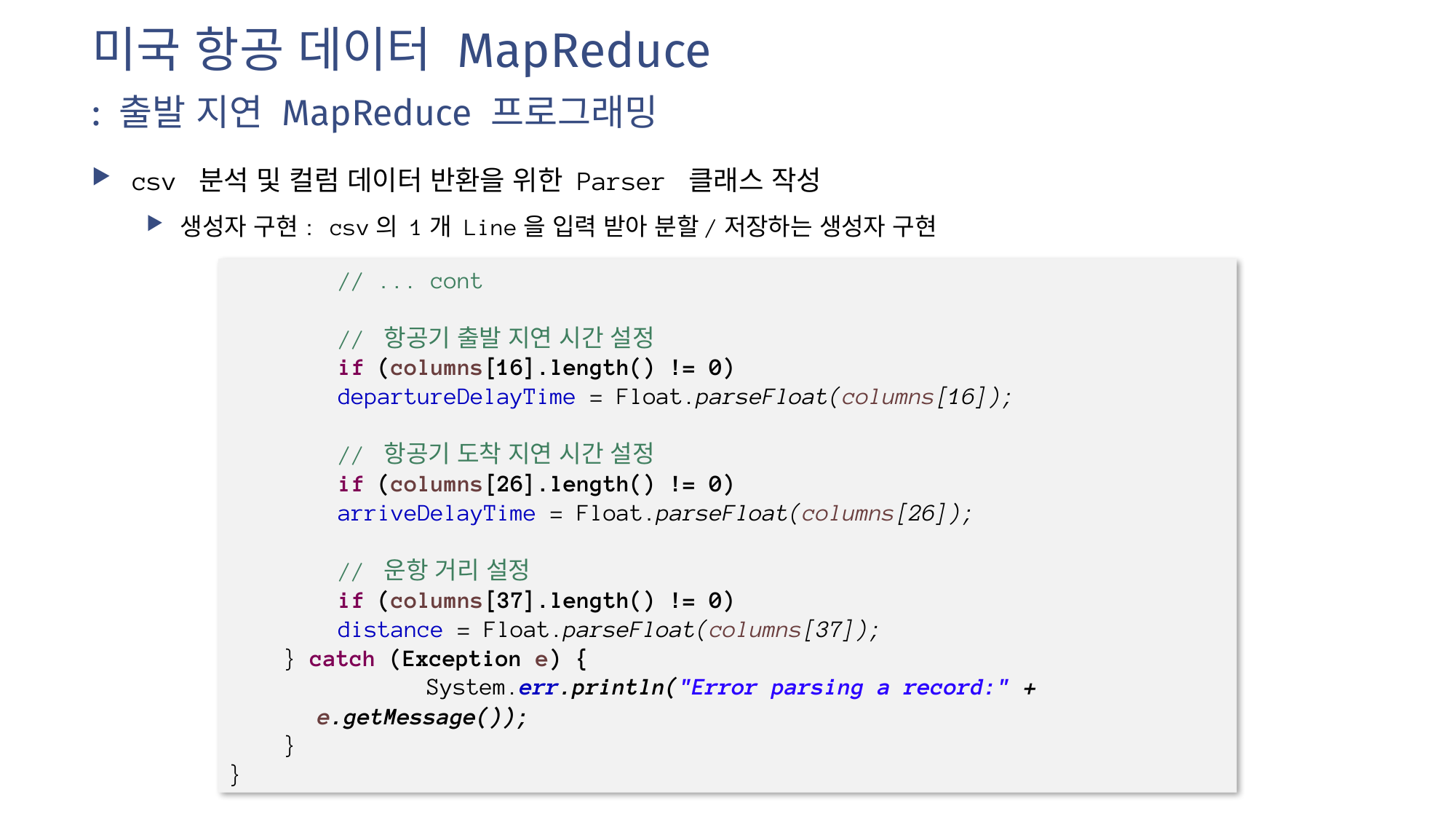

# 미국 항공 데이터 MapReduce : 출발 지연 MapReduce 프로그래밍
csv 분석 및 컬럼 데이터 반환을 위한 Parser 클래스 작성
생성자 구현: csv의 1개 Line을 입력 받아 분할/저장하는 생성자 구현

// ... cont

// 항공기 출발 지연 시간 설정
if (columns[16].length() != 0)
departureDelayTime = Float.parseFloat(columns[16]);

// 항공기 도착 지연 시간 설정
if (columns[26].length() != 0)
arriveDelayTime = Float.parseFloat(columns[26]);

// 운항 거리 설정
if (columns[37].length() != 0)
distance = Float.parseFloat(columns[37]);
} catch (Exception e) {
		System.err.println("Error parsing a record:" + e.getMessage());
}
}